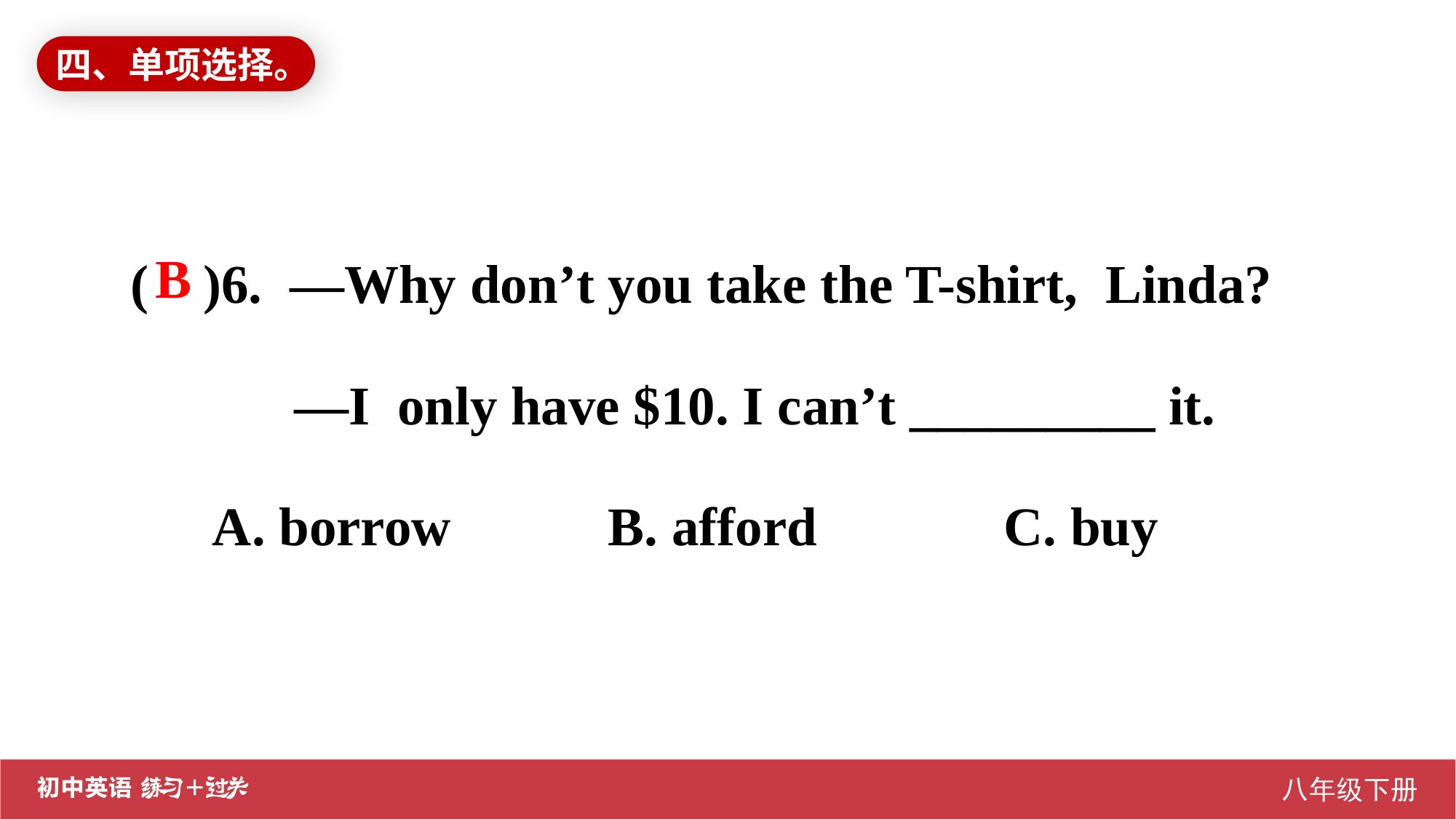

四、单项选择。
(    )6.  —Why don’t you take the T-shirt,  Linda?
            —I  only have $10. I can’t _________ it.
      A. borrow		   B. afford	        C. buy
B